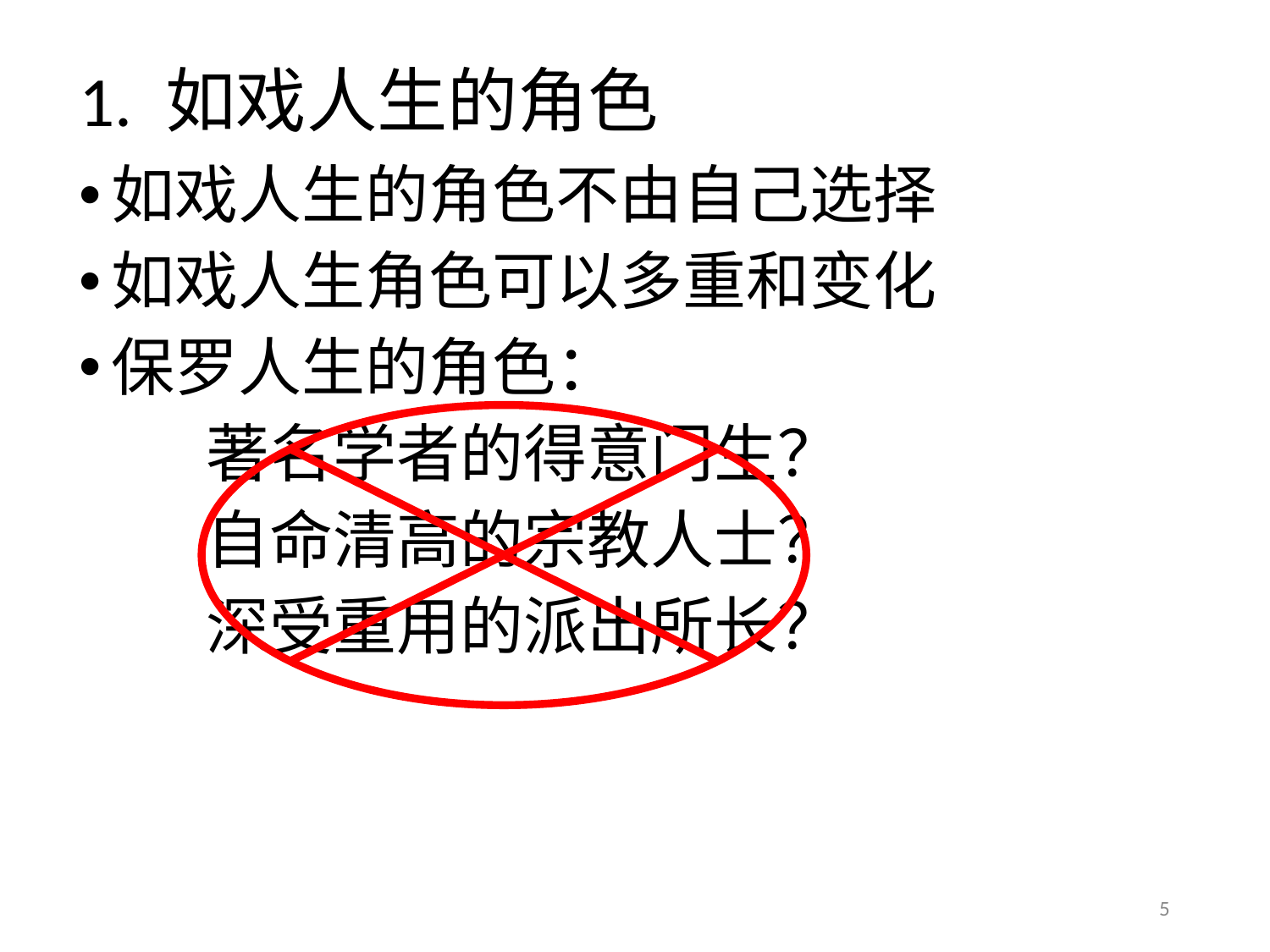

# 1. 如戏人生的角色
如戏人生的角色不由自己选择
如戏人生角色可以多重和变化
保罗人生的角色：
	著名学者的得意门生？
	自命清高的宗教人士？
	深受重用的派出所长？

5